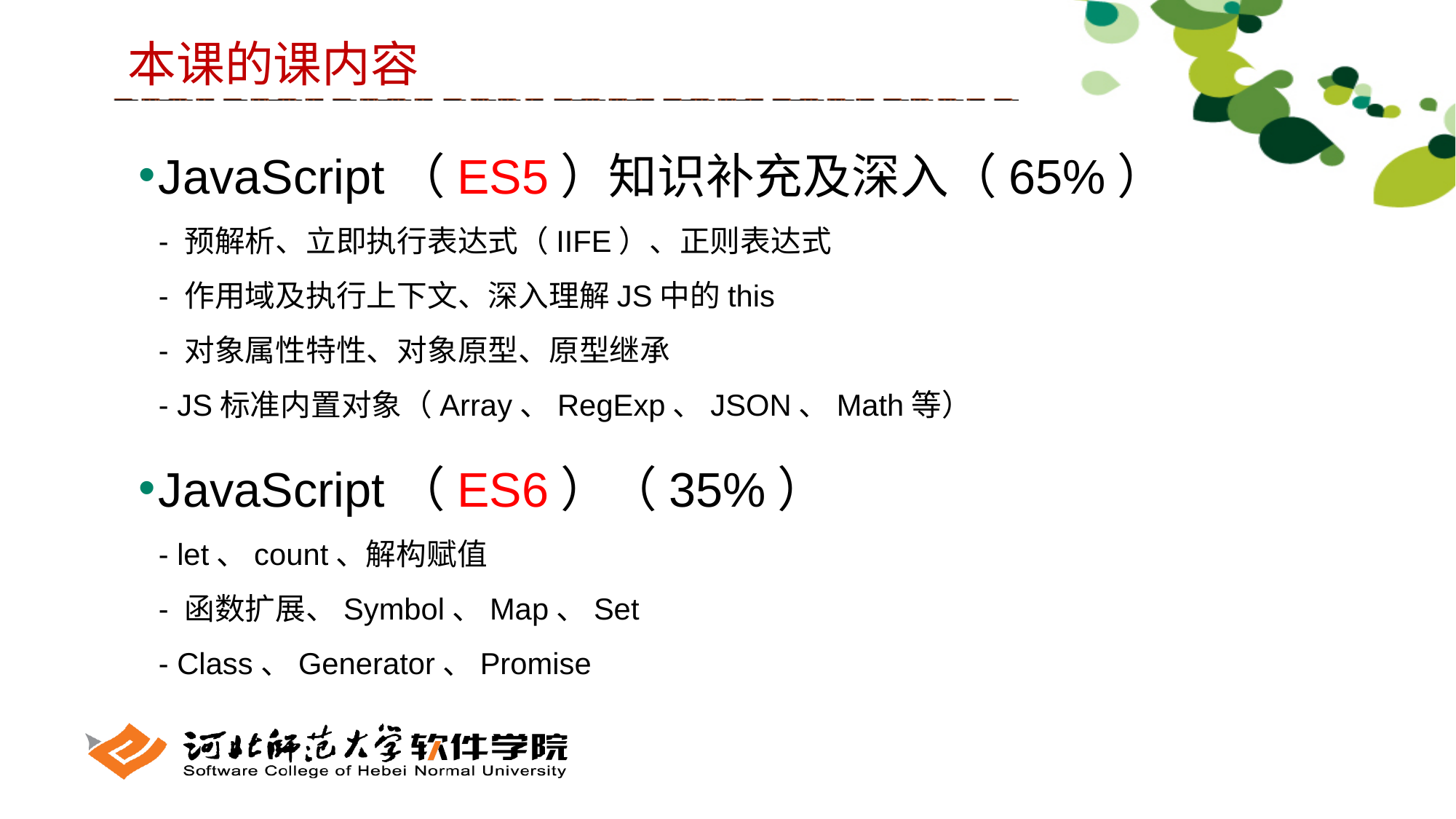

本课的课内容
JavaScript（ES5）知识补充及深入（65%）
- 预解析、立即执行表达式（IIFE）、正则表达式
- 作用域及执行上下文、深入理解JS中的this
- 对象属性特性、对象原型、原型继承
- JS标准内置对象（Array、RegExp、JSON、Math等）
JavaScript（ES6）（35%）
- let、count、解构赋值
- 函数扩展、Symbol、Map、Set
- Class、Generator、Promise